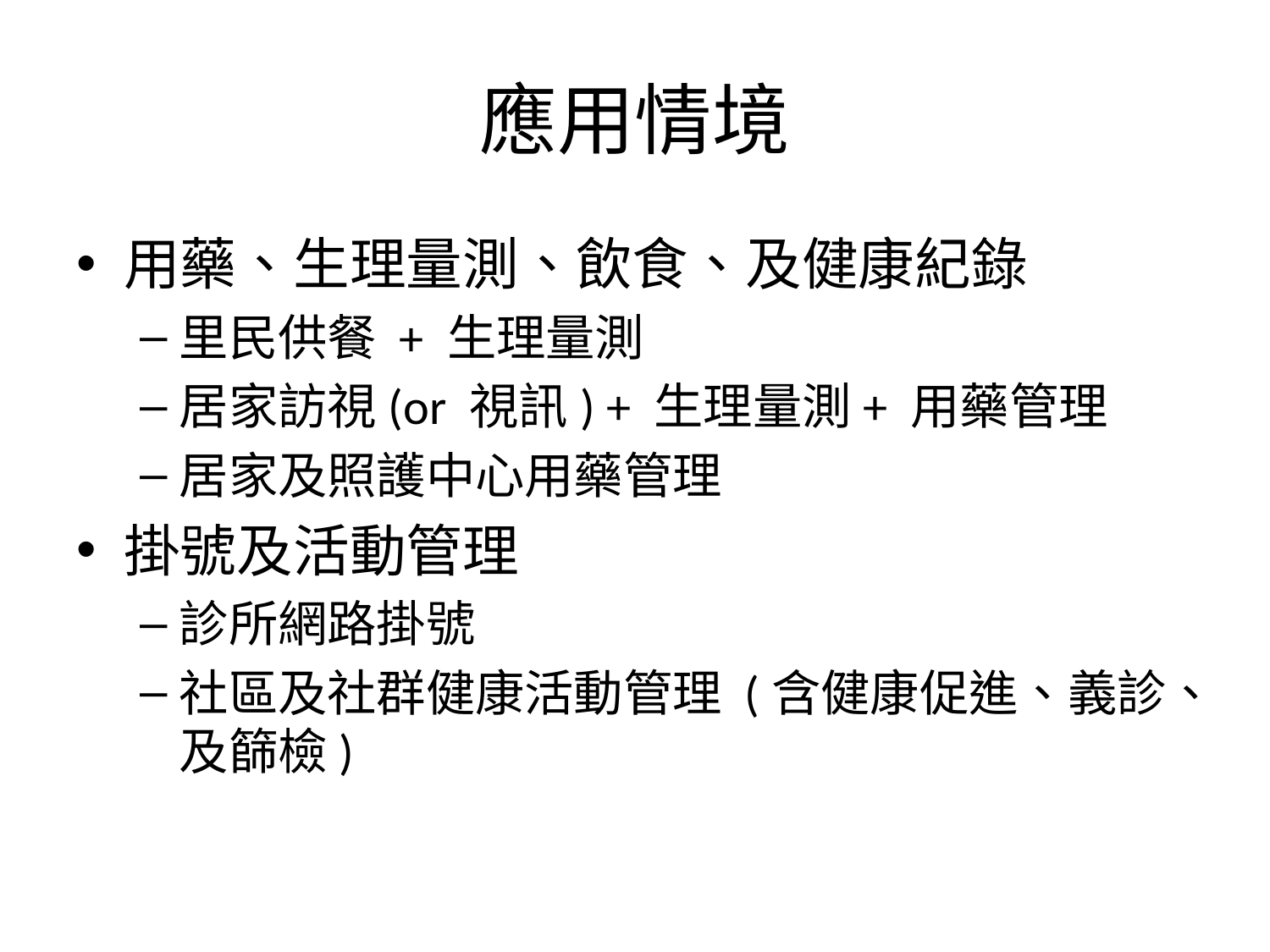

# 應用情境
用藥、生理量測、飲食、及健康紀錄
里民供餐 + 生理量測
居家訪視(or 視訊) + 生理量測+ 用藥管理
居家及照護中心用藥管理
掛號及活動管理
診所網路掛號
社區及社群健康活動管理 (含健康促進、義診、及篩檢)